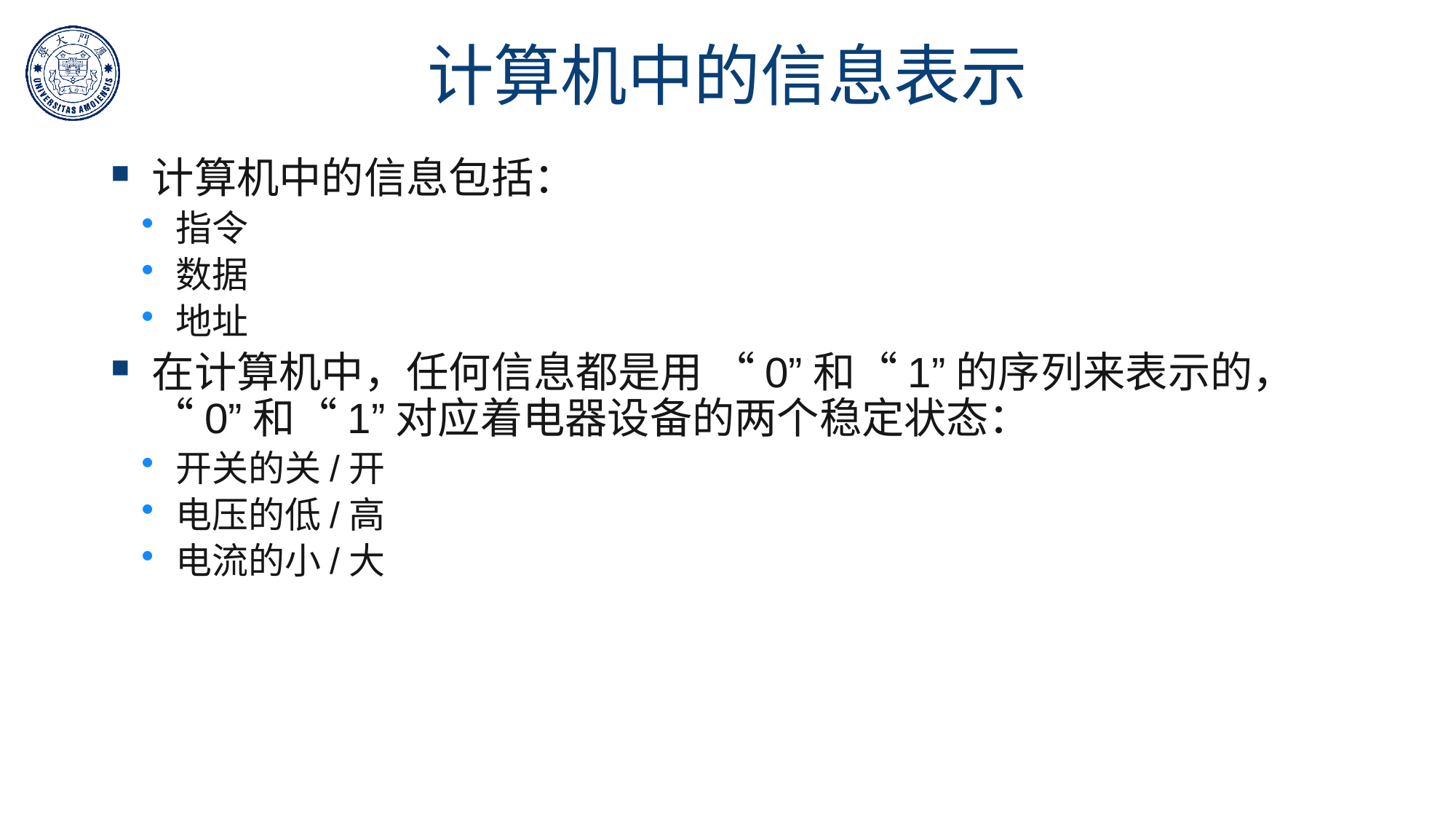

# 计算机中的信息表示
计算机中的信息包括：
指令
数据
地址
在计算机中，任何信息都是用 “0”和“1”的序列来表示的， “0”和“1”对应着电器设备的两个稳定状态：
开关的关/开
电压的低/高
电流的小/大
17